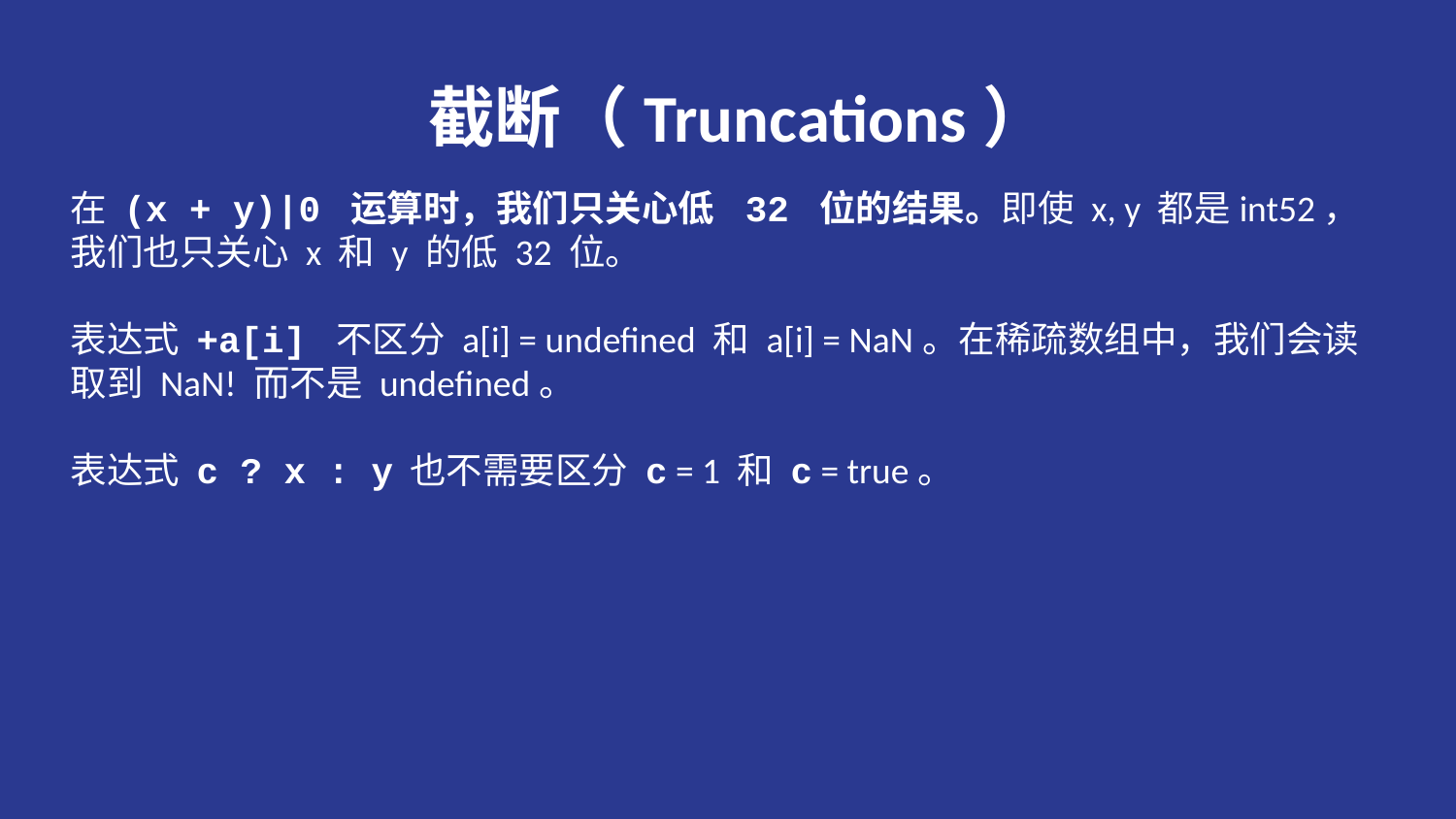

# 截断（Truncations）
在 (x + y)|0 运算时，我们只关心低 32 位的结果。即使 x, y 都是int52，我们也只关心 x 和 y 的低 32 位。

表达式 +a[i] 不区分 a[i] = undefined 和 a[i] = NaN。在稀疏数组中，我们会读取到 NaN! 而不是 undefined。

表达式 c ? x : y 也不需要区分 c = 1 和 c = true。